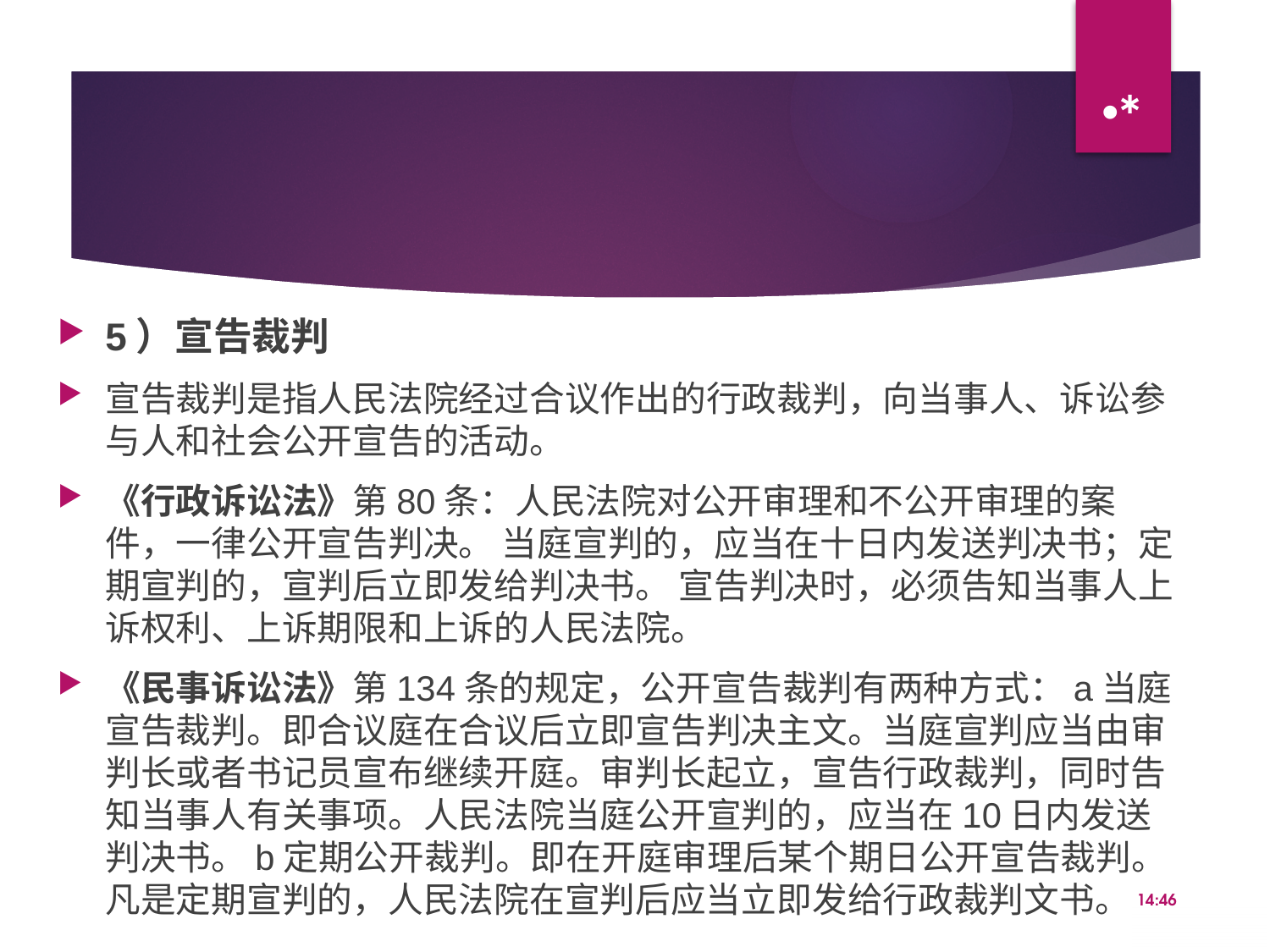

*
#
5）宣告裁判
宣告裁判是指人民法院经过合议作出的行政裁判，向当事人、诉讼参与人和社会公开宣告的活动。
《行政诉讼法》第80条：人民法院对公开审理和不公开审理的案件，一律公开宣告判决。 当庭宣判的，应当在十日内发送判决书；定期宣判的，宣判后立即发给判决书。 宣告判决时，必须告知当事人上诉权利、上诉期限和上诉的人民法院。
《民事诉讼法》第134条的规定，公开宣告裁判有两种方式：a当庭宣告裁判。即合议庭在合议后立即宣告判决主文。当庭宣判应当由审判长或者书记员宣布继续开庭。审判长起立，宣告行政裁判，同时告知当事人有关事项。人民法院当庭公开宣判的，应当在10日内发送判决书。b定期公开裁判。即在开庭审理后某个期日公开宣告裁判。凡是定期宣判的，人民法院在宣判后应当立即发给行政裁判文书。
14:46